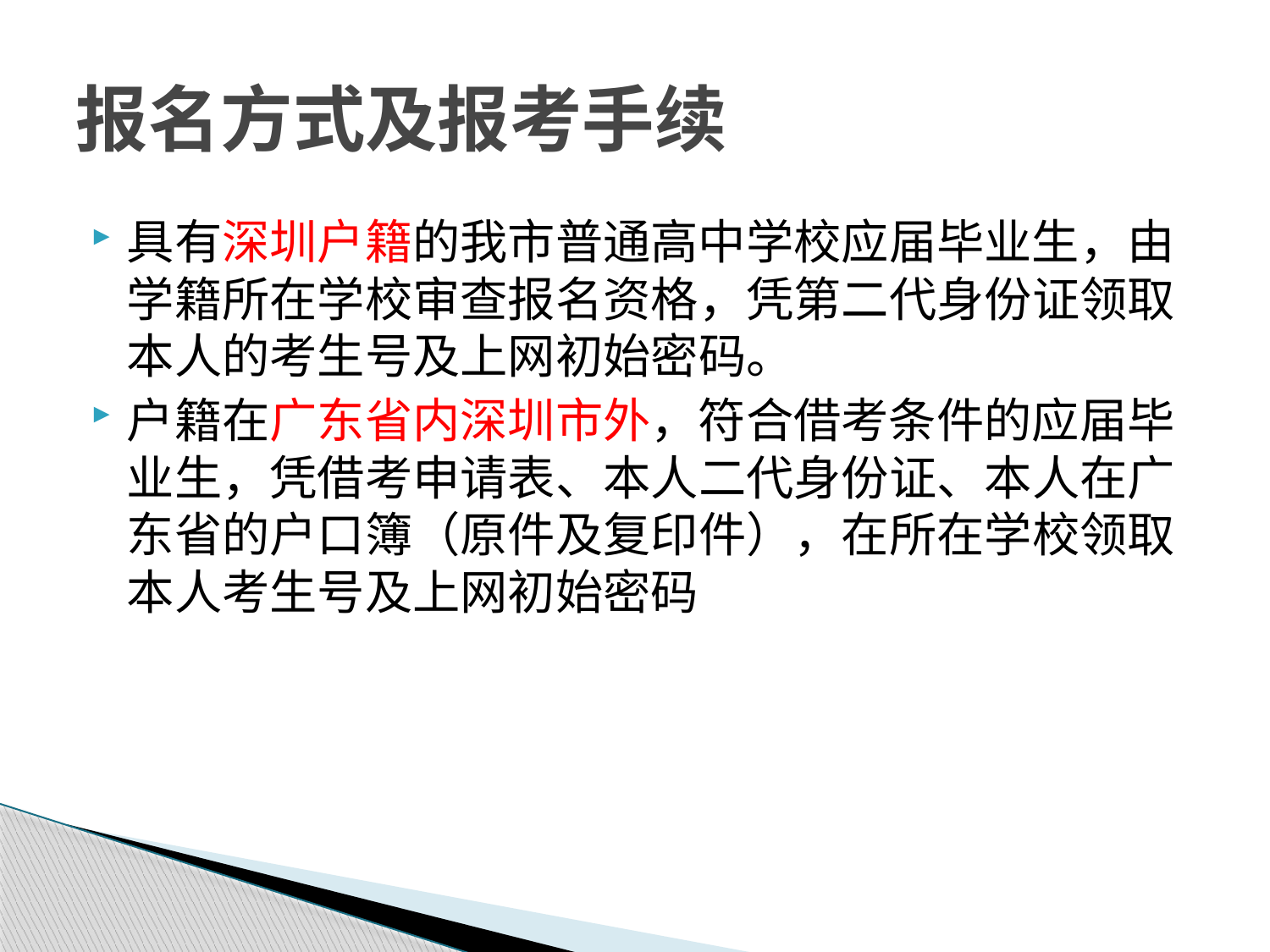

# 报名方式及报考手续
具有深圳户籍的我市普通高中学校应届毕业生，由学籍所在学校审查报名资格，凭第二代身份证领取本人的考生号及上网初始密码。
户籍在广东省内深圳市外，符合借考条件的应届毕业生，凭借考申请表、本人二代身份证、本人在广东省的户口簿（原件及复印件），在所在学校领取本人考生号及上网初始密码